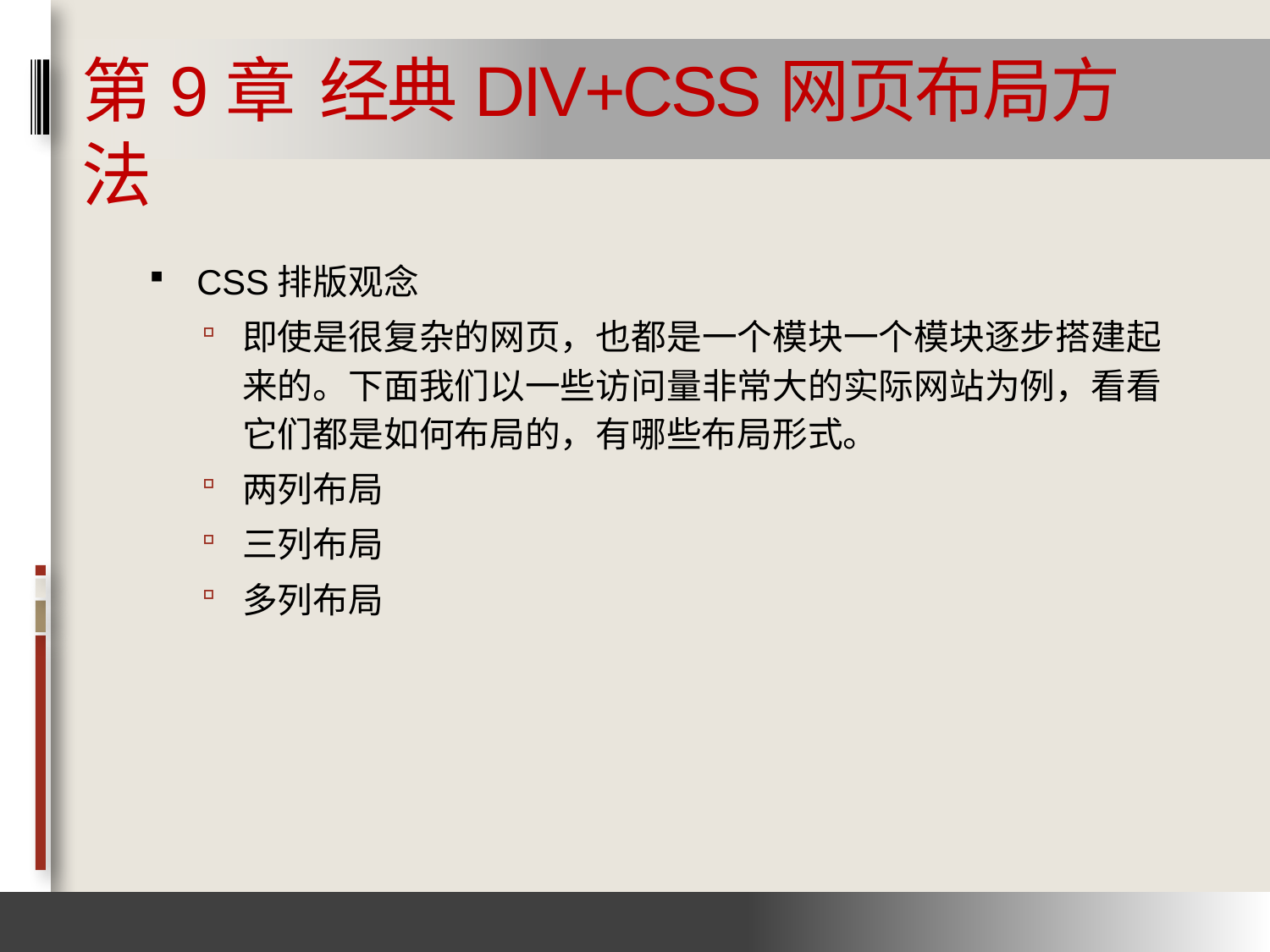

# 第9章  经典DIV+CSS网页布局方法
CSS排版观念
即使是很复杂的网页，也都是一个模块一个模块逐步搭建起来的。下面我们以一些访问量非常大的实际网站为例，看看它们都是如何布局的，有哪些布局形式。
两列布局
三列布局
多列布局